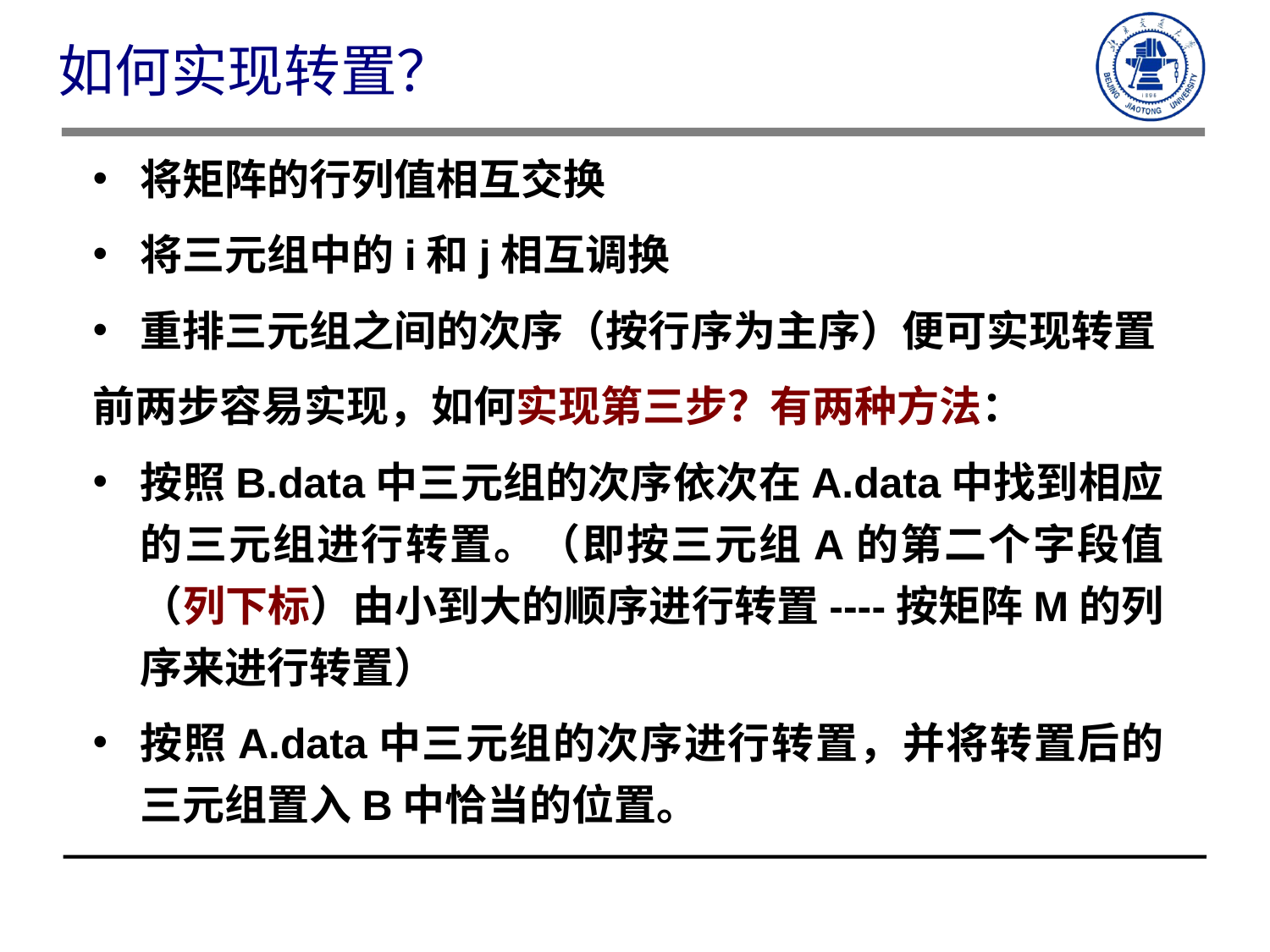

如何实现转置？
将矩阵的行列值相互交换
将三元组中的i和j相互调换
重排三元组之间的次序（按行序为主序）便可实现转置
前两步容易实现，如何实现第三步？有两种方法：
按照B.data中三元组的次序依次在A.data中找到相应的三元组进行转置。（即按三元组A的第二个字段值（列下标）由小到大的顺序进行转置----按矩阵M的列序来进行转置）
按照A.data中三元组的次序进行转置，并将转置后的三元组置入B中恰当的位置。